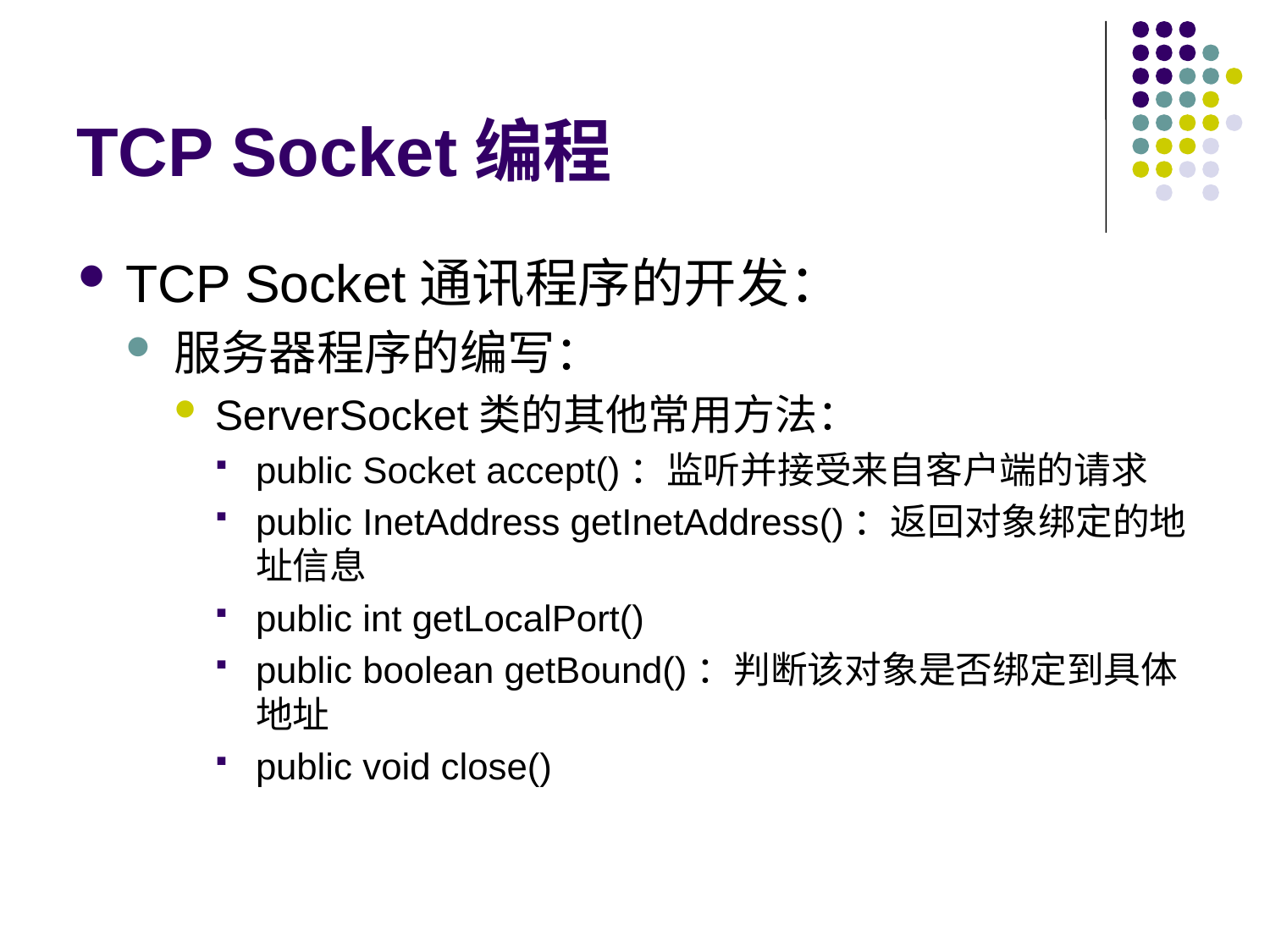

# TCP Socket编程
TCP Socket通讯程序的开发：
服务器程序的编写：
ServerSocket类的其他常用方法：
public Socket accept()：监听并接受来自客户端的请求
public InetAddress getInetAddress()：返回对象绑定的地址信息
public int getLocalPort()
public boolean getBound()：判断该对象是否绑定到具体地址
public void close()